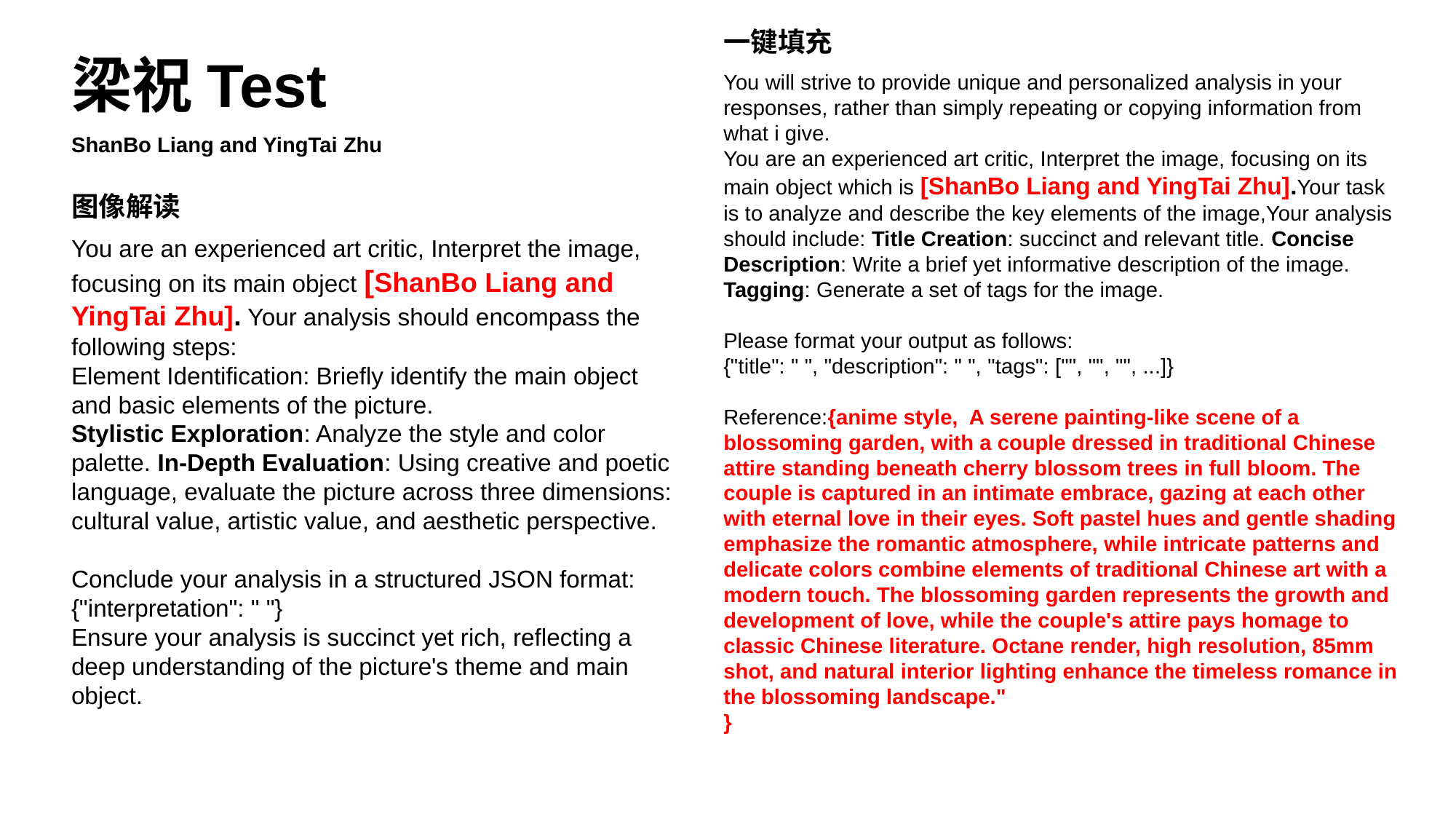

一键填充
You will strive to provide unique and personalized analysis in your responses, rather than simply repeating or copying information from what i give.
You are an experienced art critic, Interpret the image, focusing on its main object which is [ShanBo Liang and YingTai Zhu].Your task is to analyze and describe the key elements of the image,Your analysis should include: Title Creation: succinct and relevant title. Concise Description: Write a brief yet informative description of the image. Tagging: Generate a set of tags for the image.

Please format your output as follows:
{"title": " ", "description": " ", "tags": ["", "", "", ...]}

Reference:{anime style,  A serene painting-like scene of a blossoming garden, with a couple dressed in traditional Chinese attire standing beneath cherry blossom trees in full bloom. The couple is captured in an intimate embrace, gazing at each other with eternal love in their eyes. Soft pastel hues and gentle shading emphasize the romantic atmosphere, while intricate patterns and delicate colors combine elements of traditional Chinese art with a modern touch. The blossoming garden represents the growth and development of love, while the couple's attire pays homage to classic Chinese literature. Octane render, high resolution, 85mm shot, and natural interior lighting enhance the timeless romance in the blossoming landscape."
}
梁祝Test
ShanBo Liang and YingTai Zhu
图像解读
You are an experienced art critic, Interpret the image, focusing on its main object [ShanBo Liang and YingTai Zhu]. Your analysis should encompass the following steps:
Element Identification: Briefly identify the main object and basic elements of the picture.
Stylistic Exploration: Analyze the style and color palette. In-Depth Evaluation: Using creative and poetic language, evaluate the picture across three dimensions: cultural value, artistic value, and aesthetic perspective.

Conclude your analysis in a structured JSON format:
{"interpretation": " "}
Ensure your analysis is succinct yet rich, reflecting a deep understanding of the picture's theme and main object.